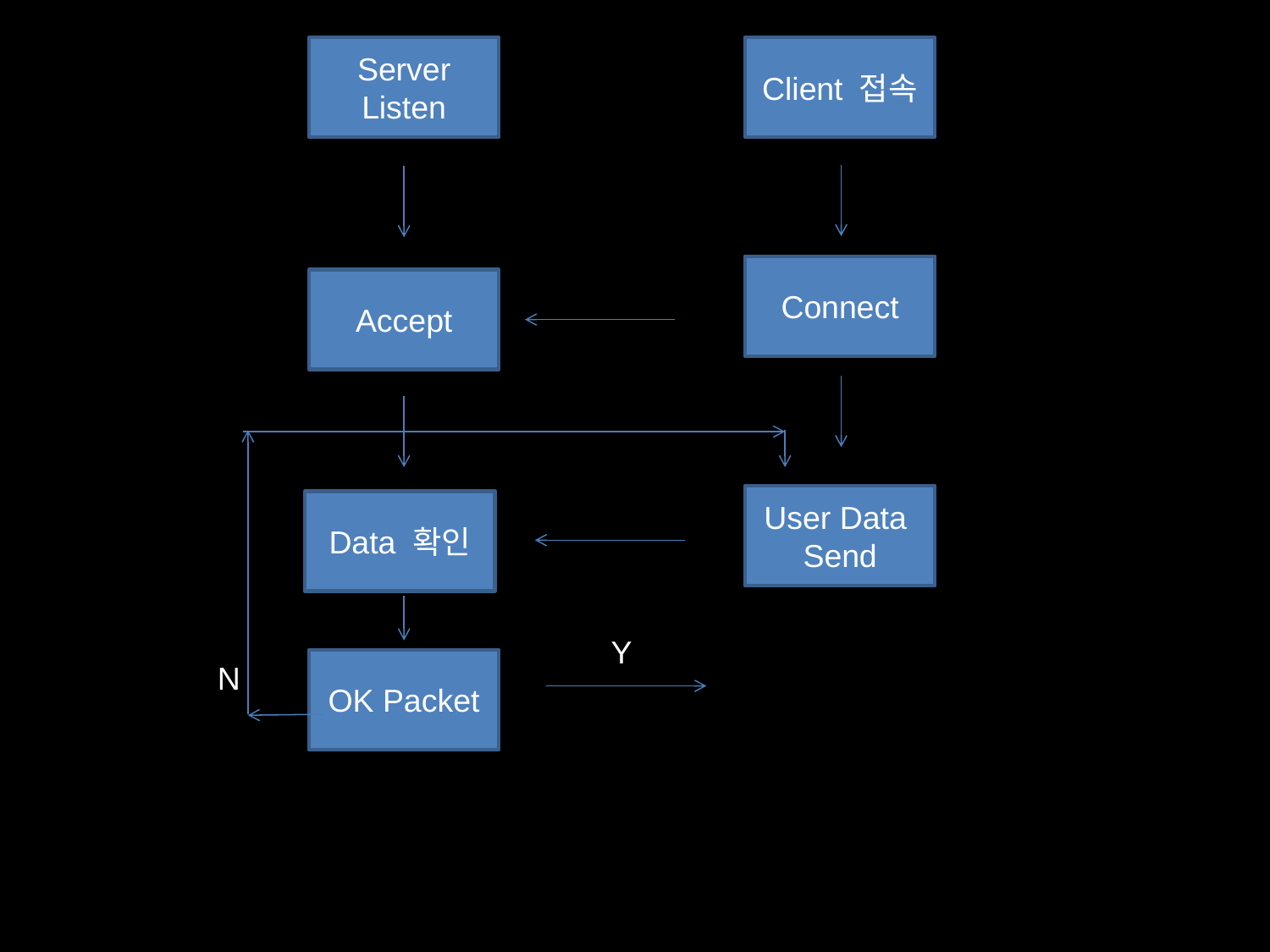

Server Listen
Client 접속
Connect
Accept
User Data
Send
Data 확인
Y
OK Packet
N